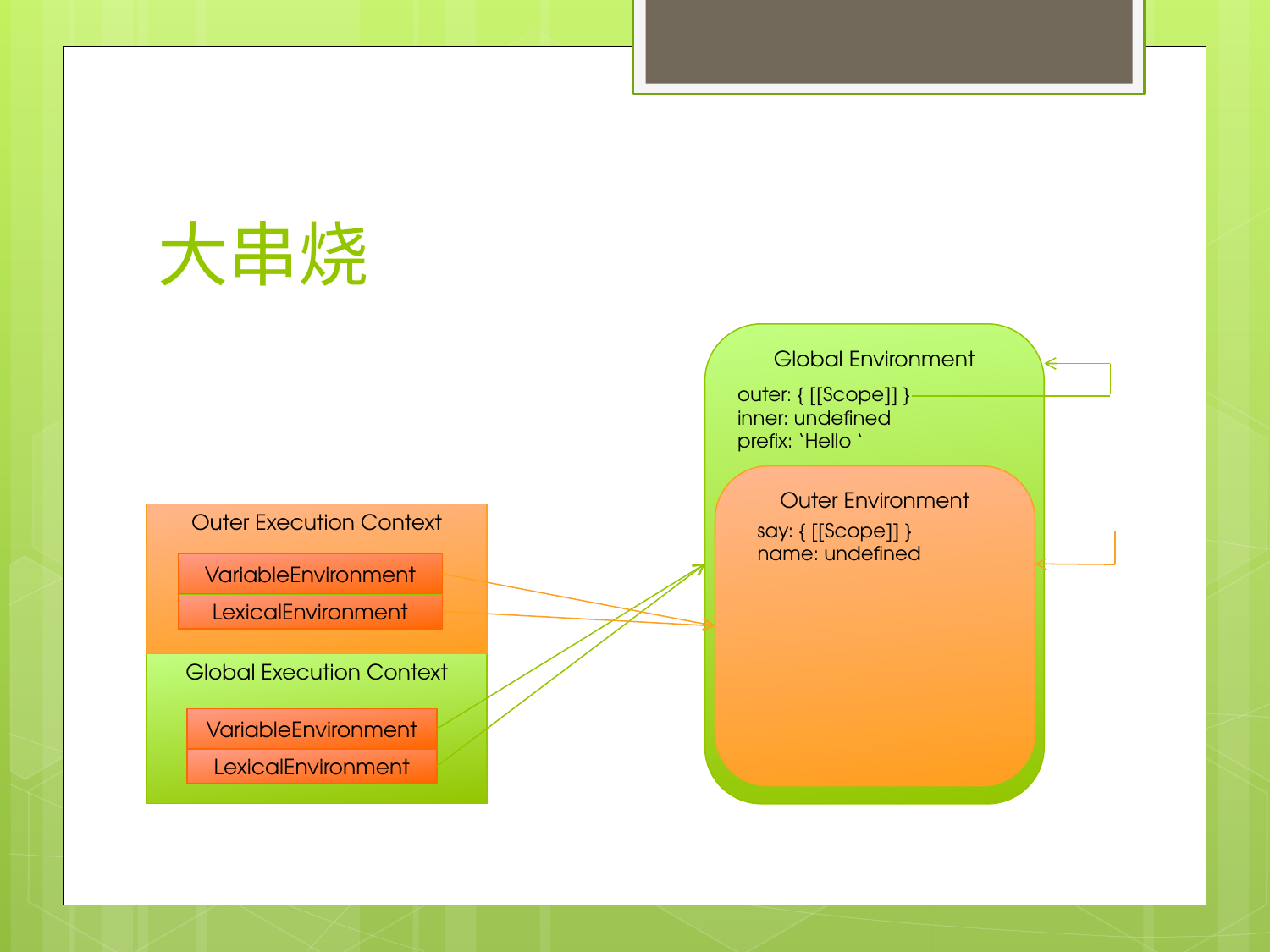

# 大串烧
Global Environment
outer: { [[Scope]] }
inner: undefined
prefix: ‘Hello ‘
Outer Environment
Outer Execution Context
say: { [[Scope]] }
name: undefined
VariableEnvironment
LexicalEnvironment
Global Execution Context
VariableEnvironment
LexicalEnvironment